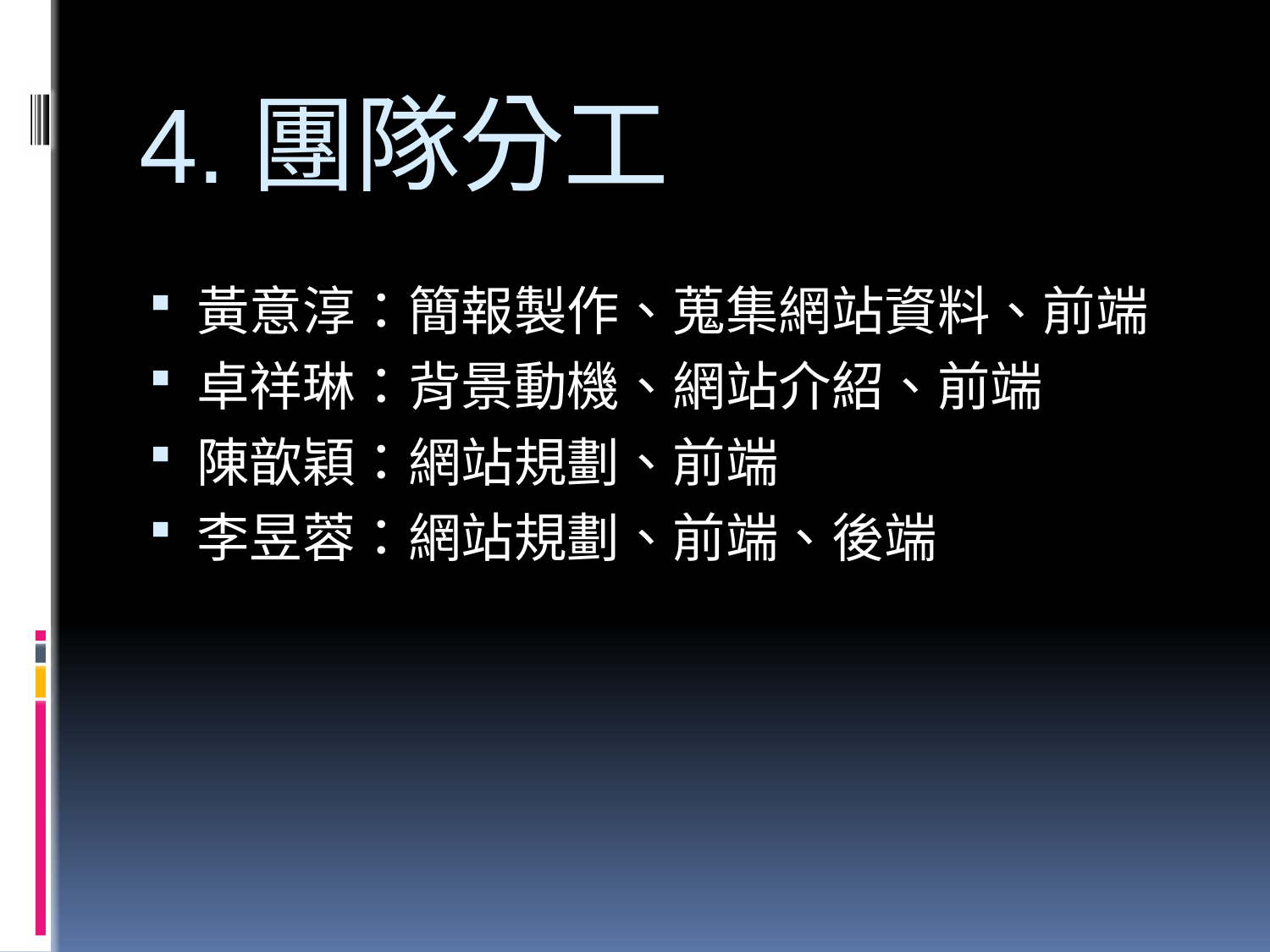

# 4.團隊分工
黃意淳：簡報製作、蒐集網站資料、前端
卓祥琳：背景動機、網站介紹、前端
陳歆穎：網站規劃、前端
李昱蓉：網站規劃、前端、後端